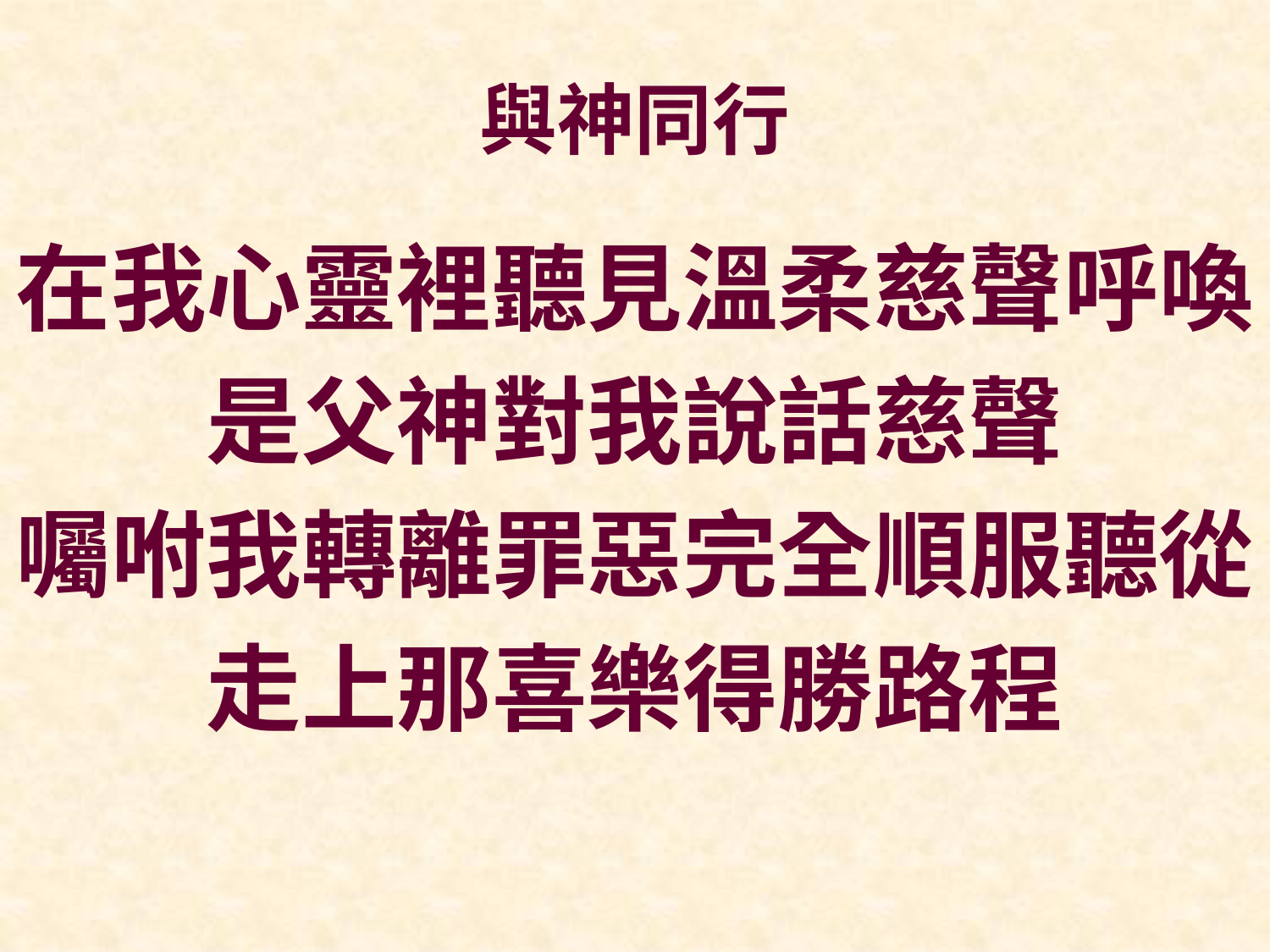

# 與神同行
在我心靈裡聽見溫柔慈聲呼喚
是父神對我說話慈聲
囑咐我轉離罪惡完全順服聽從
走上那喜樂得勝路程